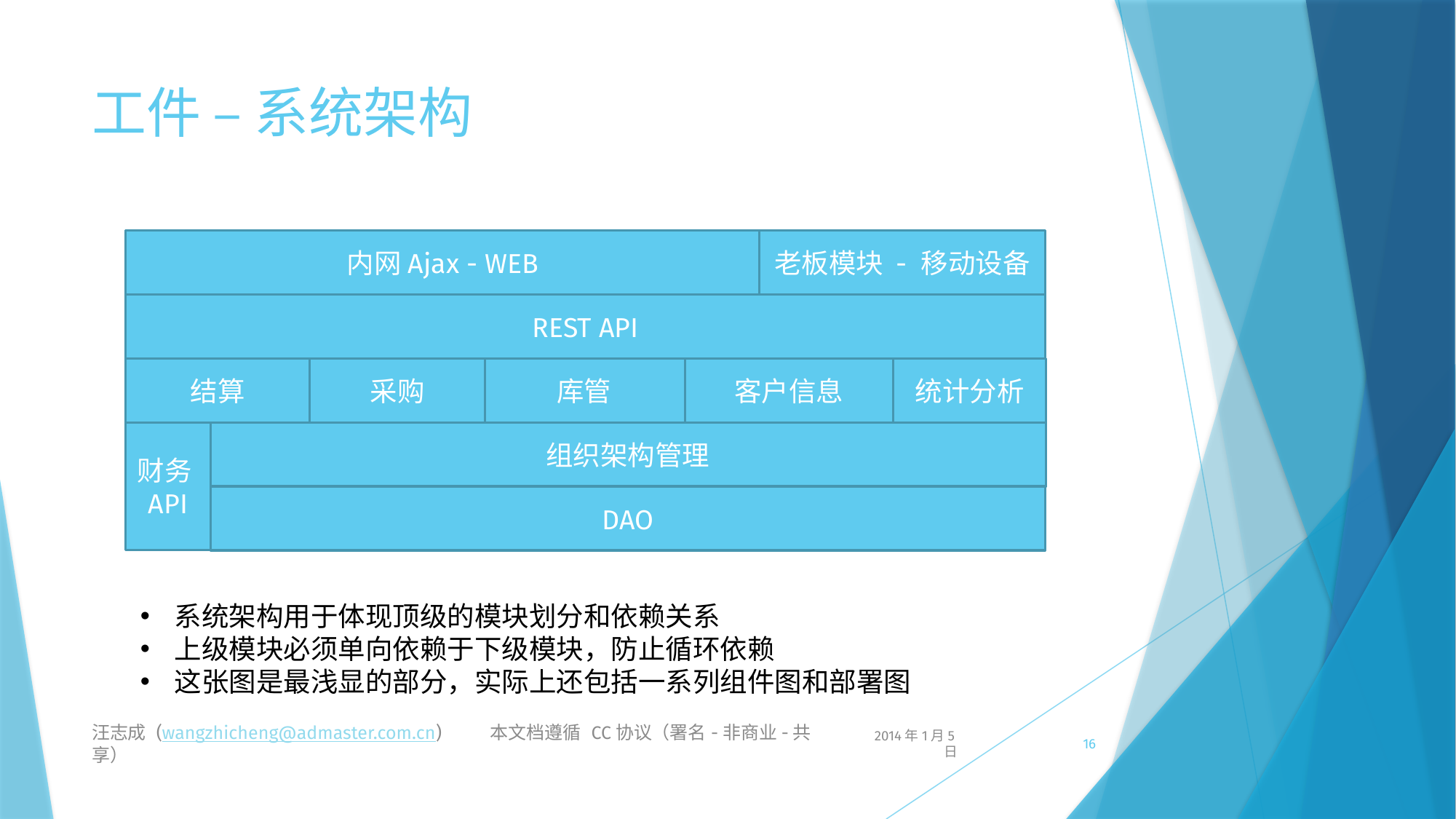

# 工件 – 系统架构
老板模块 - 移动设备
内网Ajax - WEB
REST API
库管
客户信息
统计分析
采购
结算
财务API
组织架构管理
DAO
系统架构用于体现顶级的模块划分和依赖关系
上级模块必须单向依赖于下级模块，防止循环依赖
这张图是最浅显的部分，实际上还包括一系列组件图和部署图
汪志成 (wangzhicheng@admaster.com.cn)         本文档遵循 CC协议（署名-非商业-共享）
2014年1月5日
16